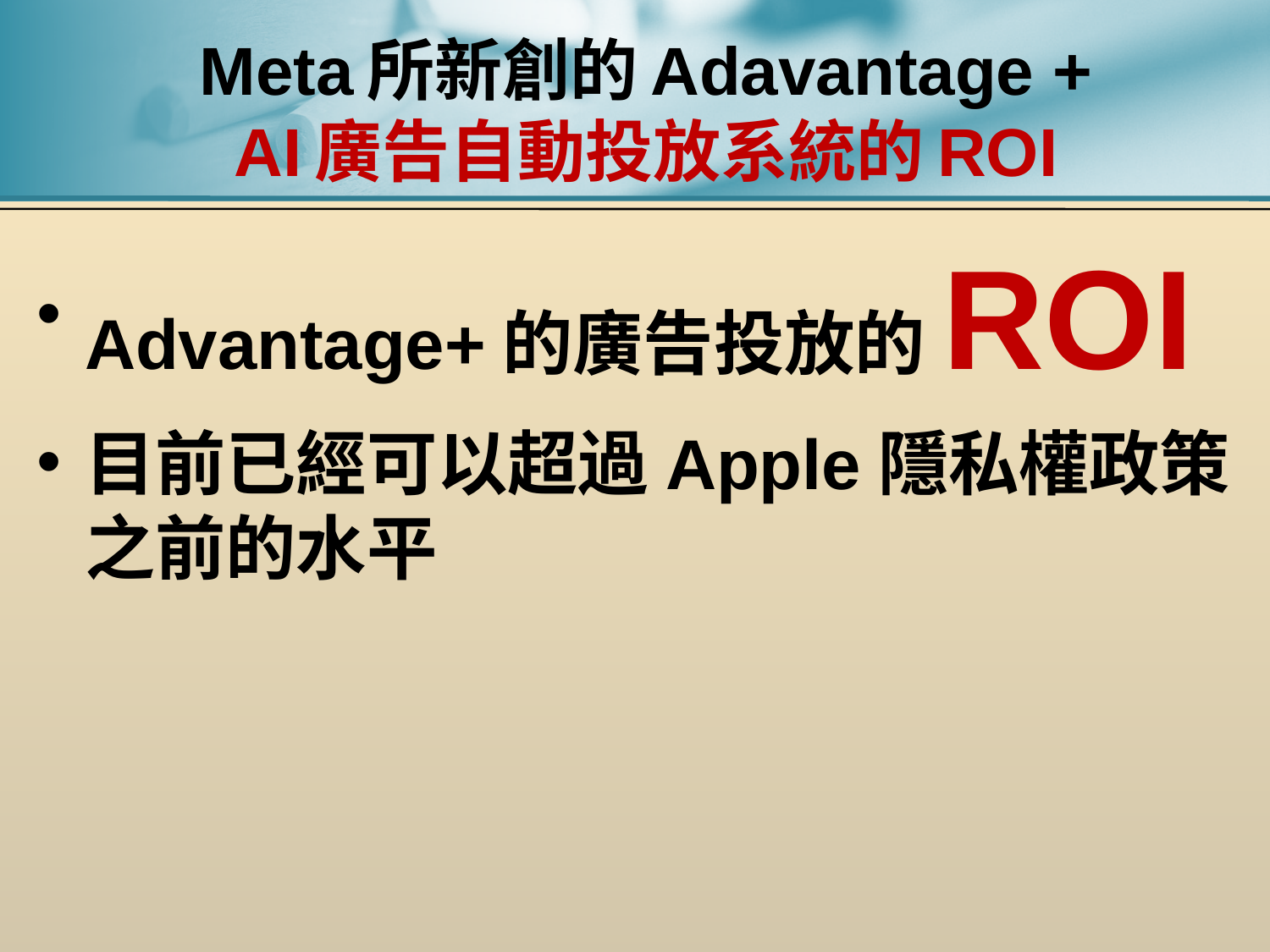

# Meta所新創的Adavantage + AI廣告自動投放系統的ROI
Advantage+的廣告投放的ROI
目前已經可以超過Apple隱私權政策之前的水平